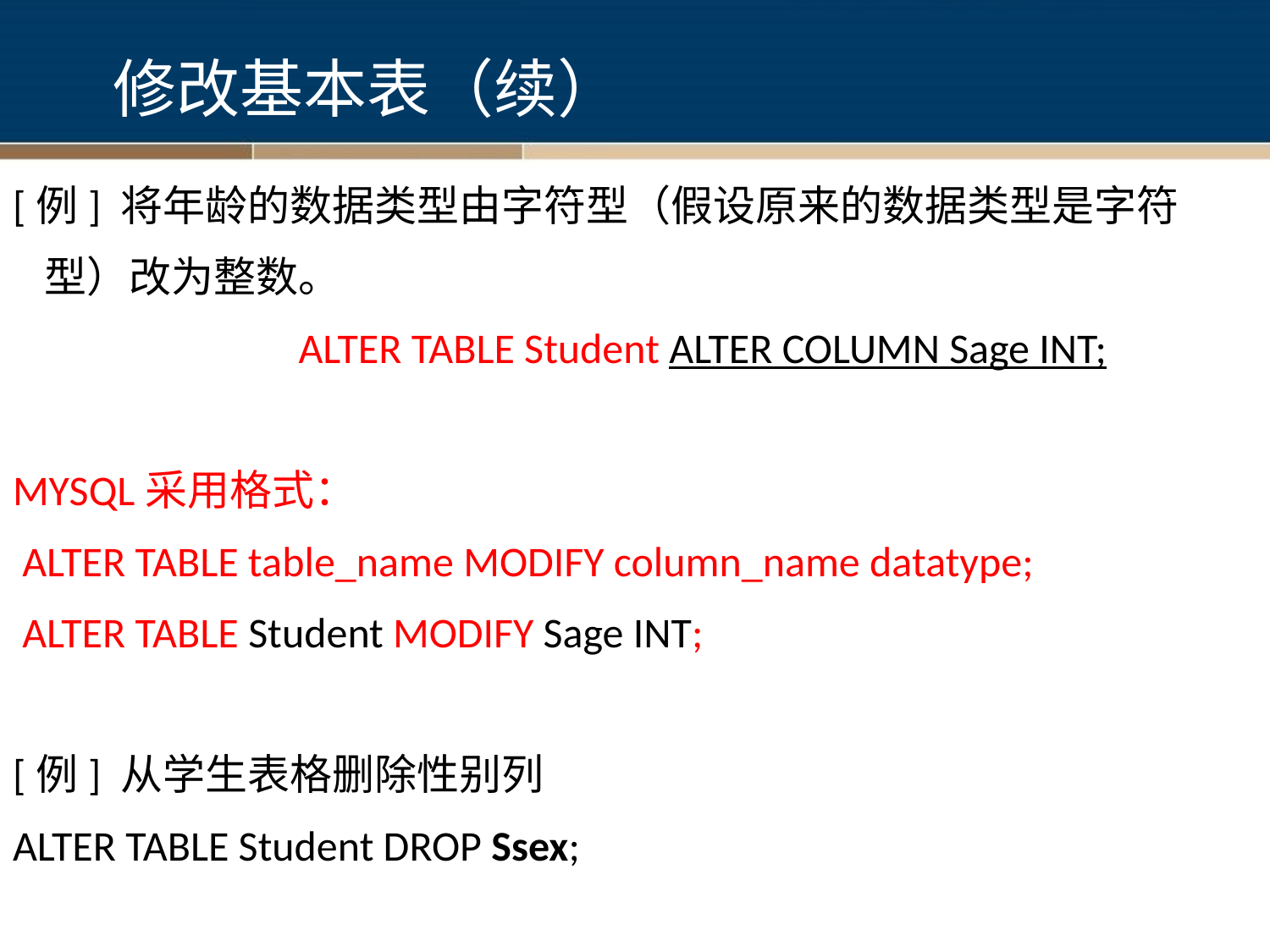

修改基本表（续）
[例] 将年龄的数据类型由字符型（假设原来的数据类型是字符型）改为整数。
    		ALTER TABLE Student ALTER COLUMN Sage INT;

MYSQL采用格式：
 ALTER TABLE table_name MODIFY column_name datatype;
 ALTER TABLE Student MODIFY Sage INT;

[例] 从学生表格删除性别列
ALTER TABLE Student DROP Ssex;